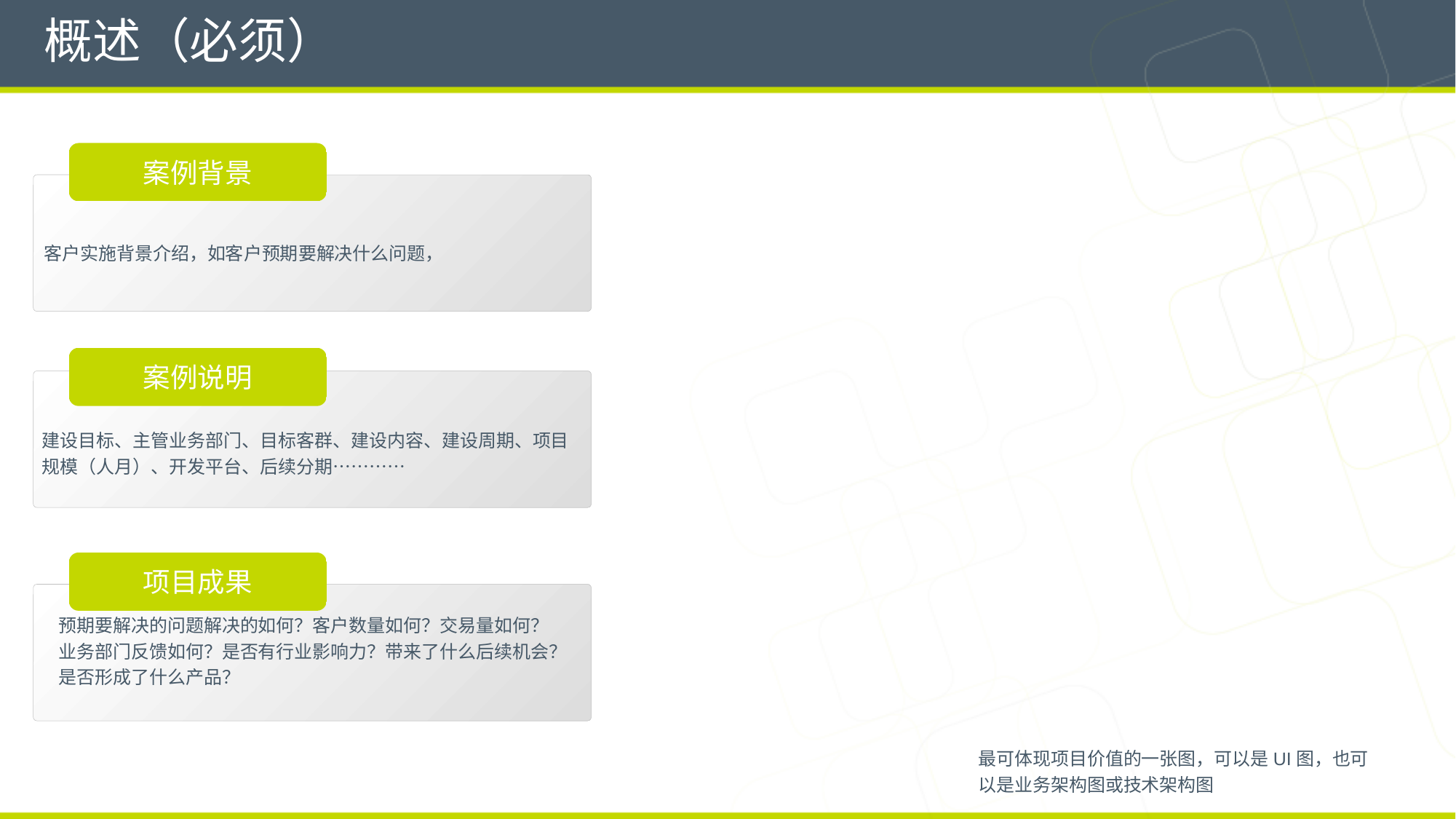

# 概述（必须）
案例背景

客户实施背景介绍，如客户预期要解决什么问题，
案例说明

建设目标、主管业务部门、目标客群、建设内容、建设周期、项目规模（人月）、开发平台、后续分期…………
项目成果

预期要解决的问题解决的如何？客户数量如何？交易量如何？业务部门反馈如何？是否有行业影响力？带来了什么后续机会？是否形成了什么产品？
最可体现项目价值的一张图，可以是UI图，也可以是业务架构图或技术架构图